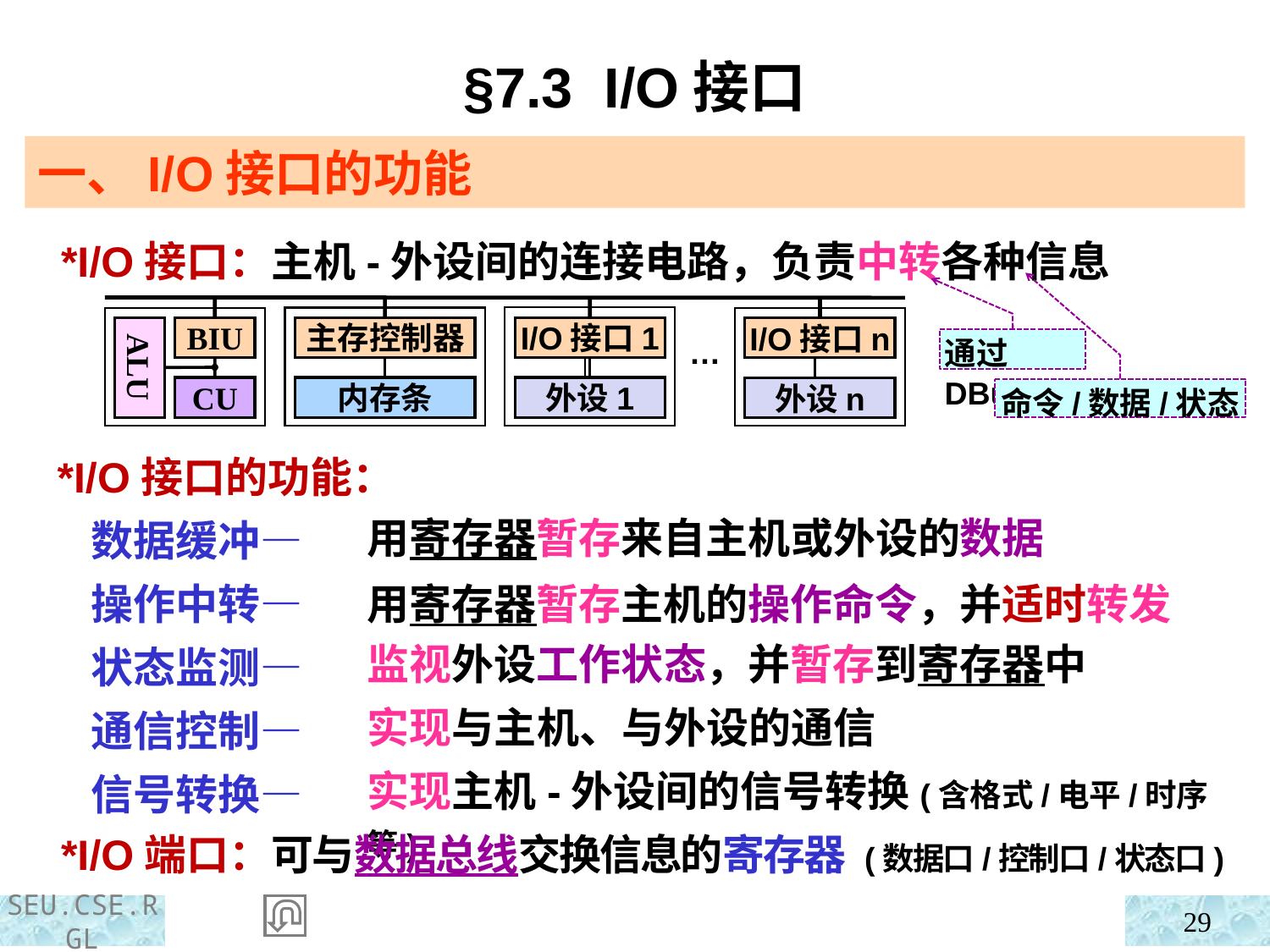

§7.3  I/O接口
一、I/O接口的功能
  *I/O接口：主机-外设间的连接电路，负责中转各种信息

ALU
BIU
主存控制器
I/O接口1
I/O接口n
…
外设1
CU
内存条
外设n
通过DBus
命令/数据/状态
  *I/O接口的功能：
     数据缓冲—
     操作中转—
     状态监测—
     通信控制—
     信号转换—
用寄存器暂存来自主机或外设的数据
用寄存器暂存主机的操作命令，并适时转发
监视外设工作状态，并暂存到寄存器中
实现与主机、与外设的通信
实现主机-外设间的信号转换(含格式/电平/时序等)
  *I/O端口：可与数据总线交换信息的寄存器 (数据口/控制口/状态口)

29